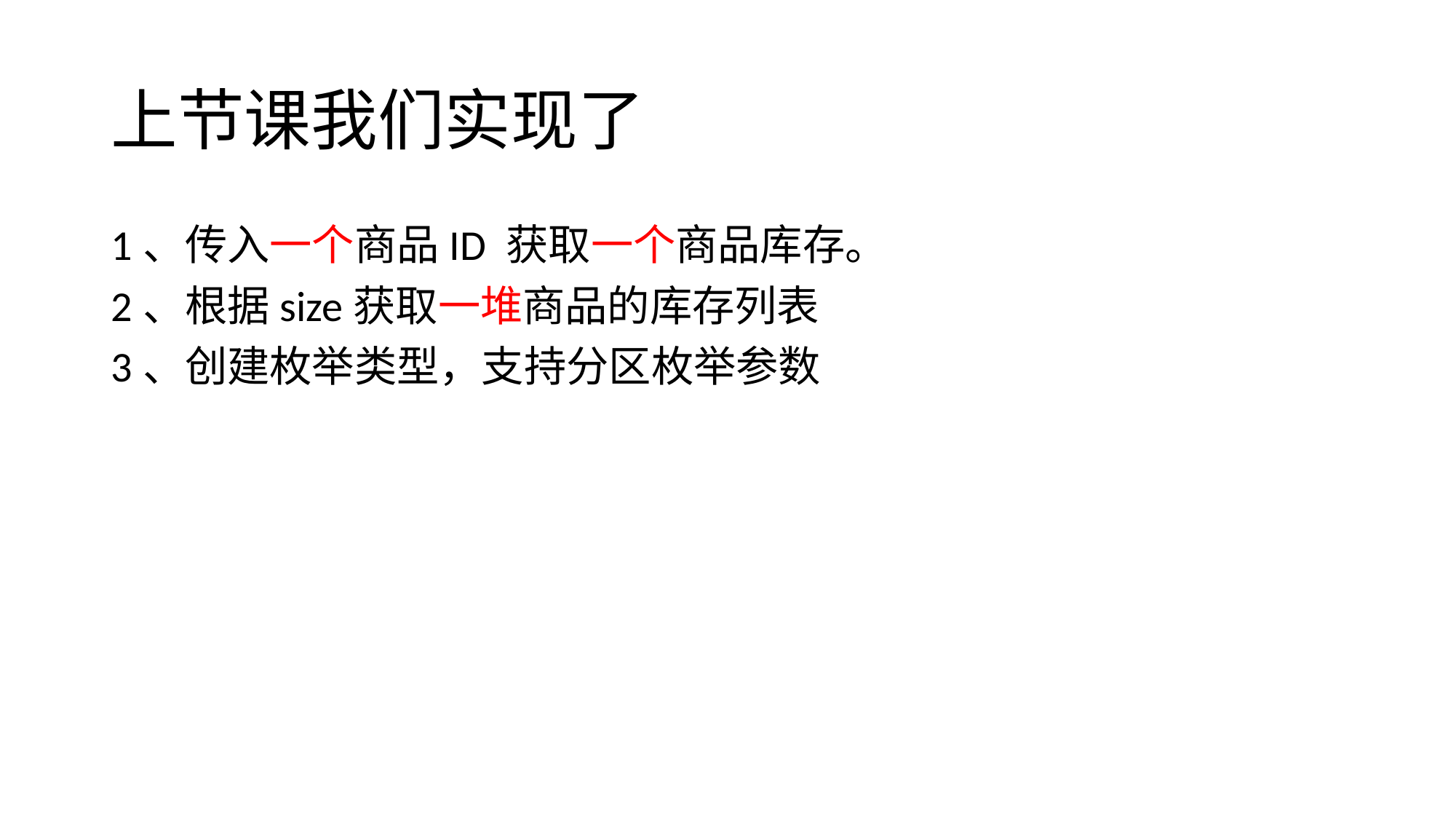

# 上节课我们实现了
1、传入一个商品ID 获取一个商品库存。
2、根据size获取一堆商品的库存列表
3、创建枚举类型，支持分区枚举参数